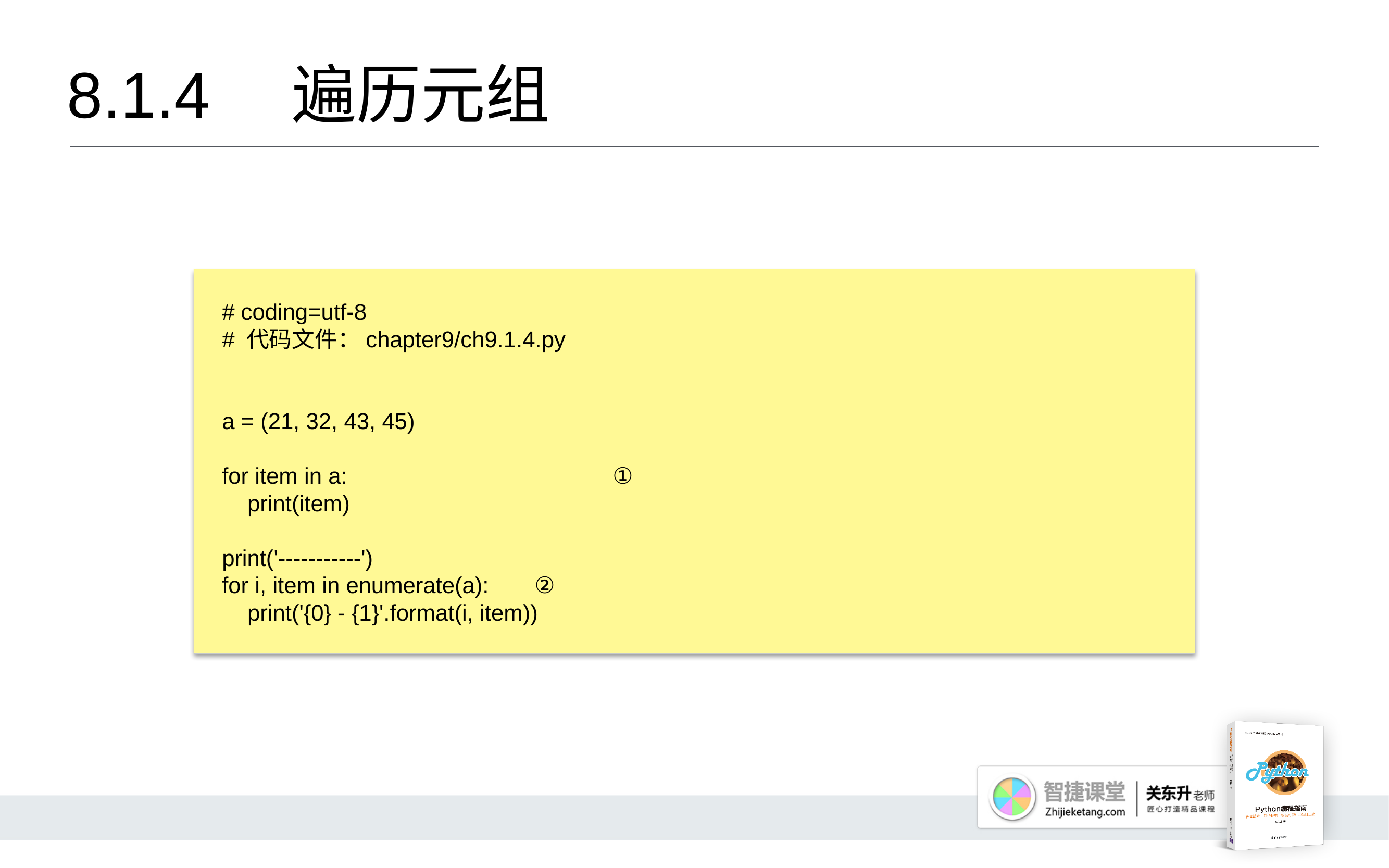

# 8.1.4 	遍历元组
# coding=utf-8
# 代码文件：chapter9/ch9.1.4.py

a = (21, 32, 43, 45)

for item in a:				①
    print(item)

print('-----------')
for i, item in enumerate(a):	②
    print('{0} - {1}'.format(i, item))